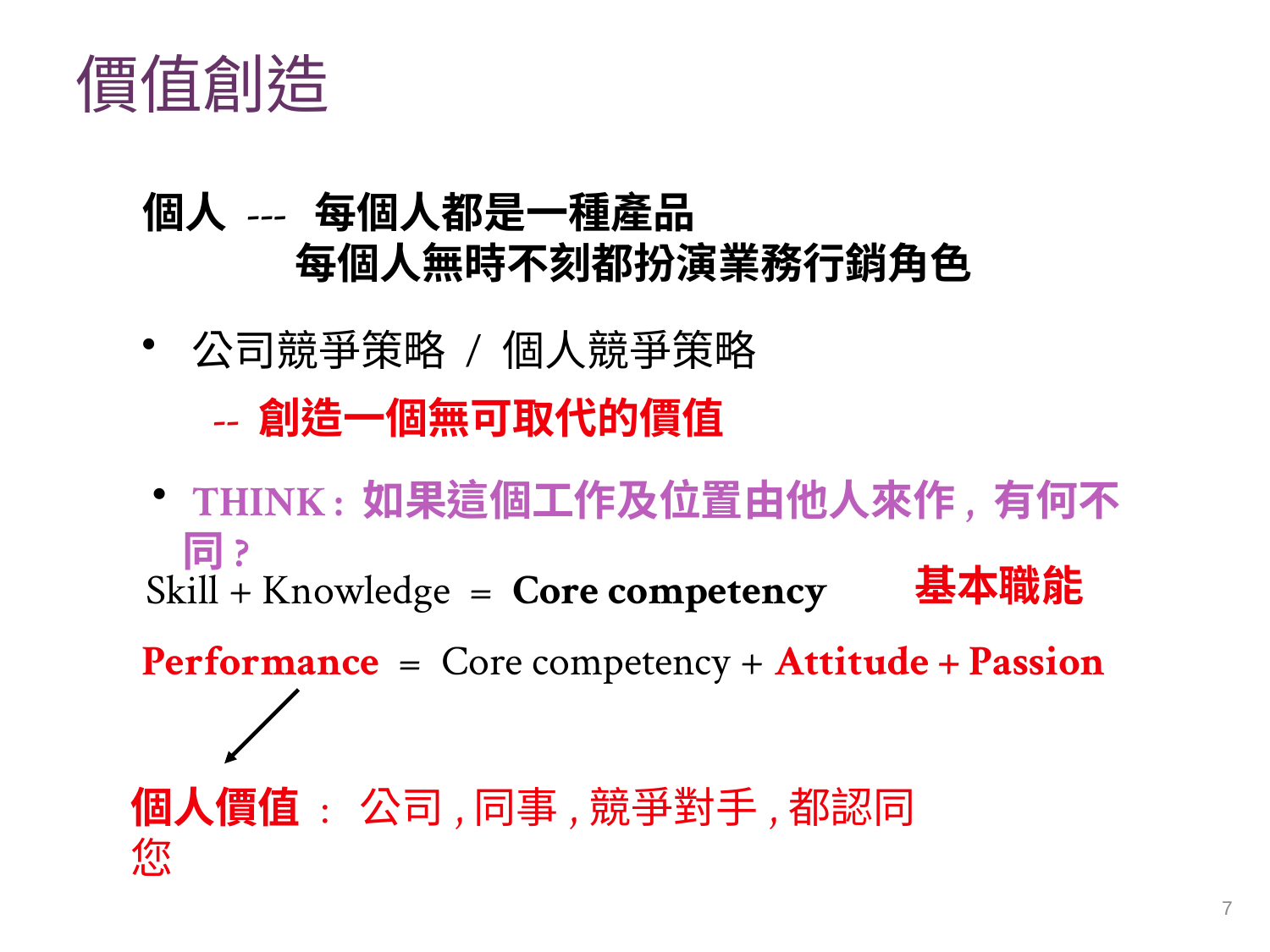

# 價值創造
個人 ---  每個人都是一種產品
               每個人無時不刻都扮演業務行銷角色
 公司競爭策略 / 個人競爭策略
-- 創造一個無可取代的價值
 THINK : 如果這個工作及位置由他人來作, 有何不同?
基本職能
Skill + Knowledge  =  Core competency

Performance  =  Core competency + Attitude + Passion

個人價值 :  公司,同事,競爭對手,都認同您
7